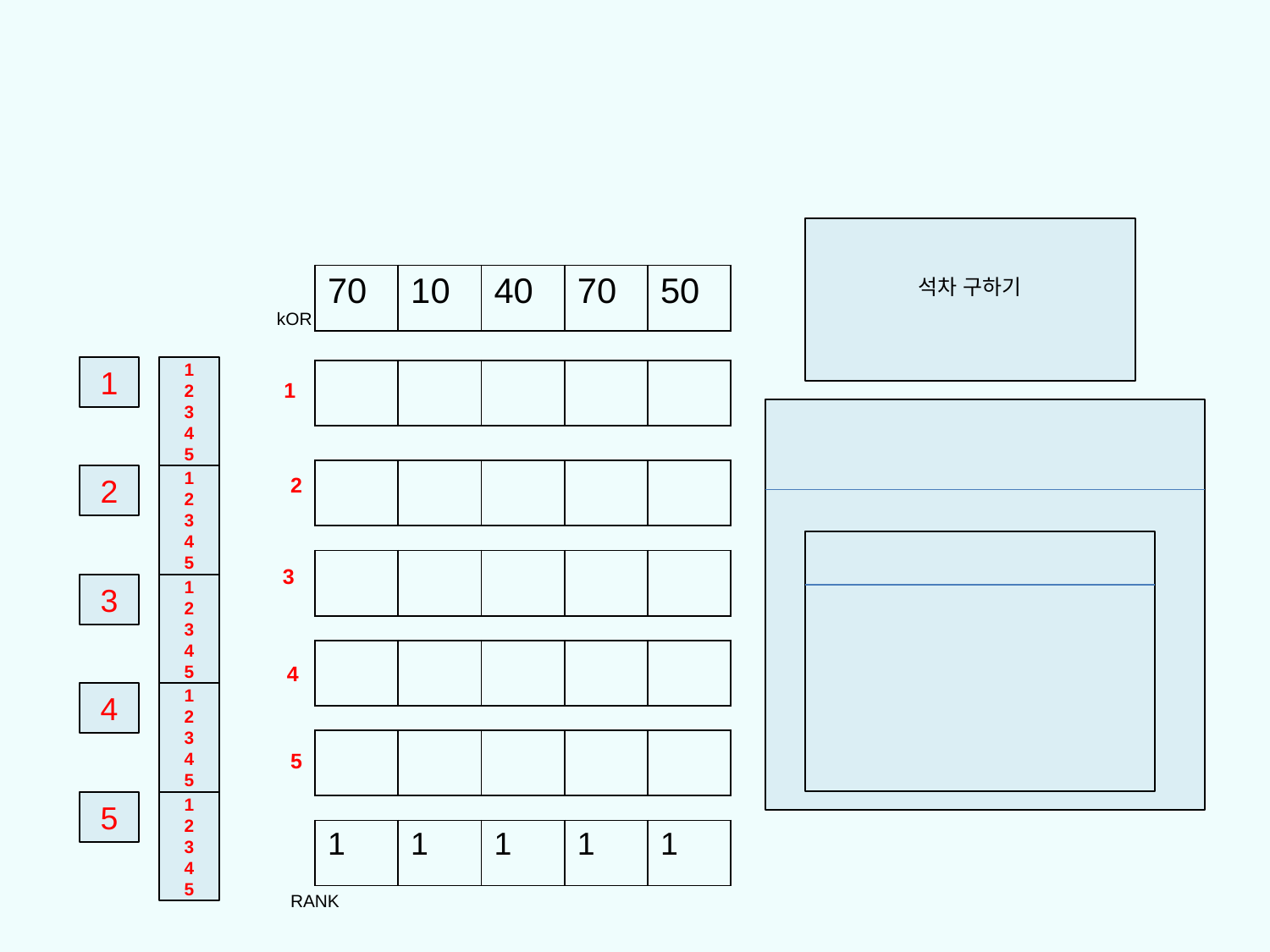

석차 구하기

| 70 | 10 | 40 | 70 | 50 |
| --- | --- | --- | --- | --- |
kOR
1
1
2
3
4
5
|  |  |  |  |  |
| --- | --- | --- | --- | --- |
1

|  |  |  |  |  |
| --- | --- | --- | --- | --- |
2
1
2
3
4
5
2
|  |  |  |  |  |
| --- | --- | --- | --- | --- |
3
3
1
2
3
4
5
|  |  |  |  |  |
| --- | --- | --- | --- | --- |
4
4
1
2
3
4
5
|  |  |  |  |  |
| --- | --- | --- | --- | --- |
5
5
1
2
3
4
5
| 1 | 1 | 1 | 1 | 1 |
| --- | --- | --- | --- | --- |
RANK